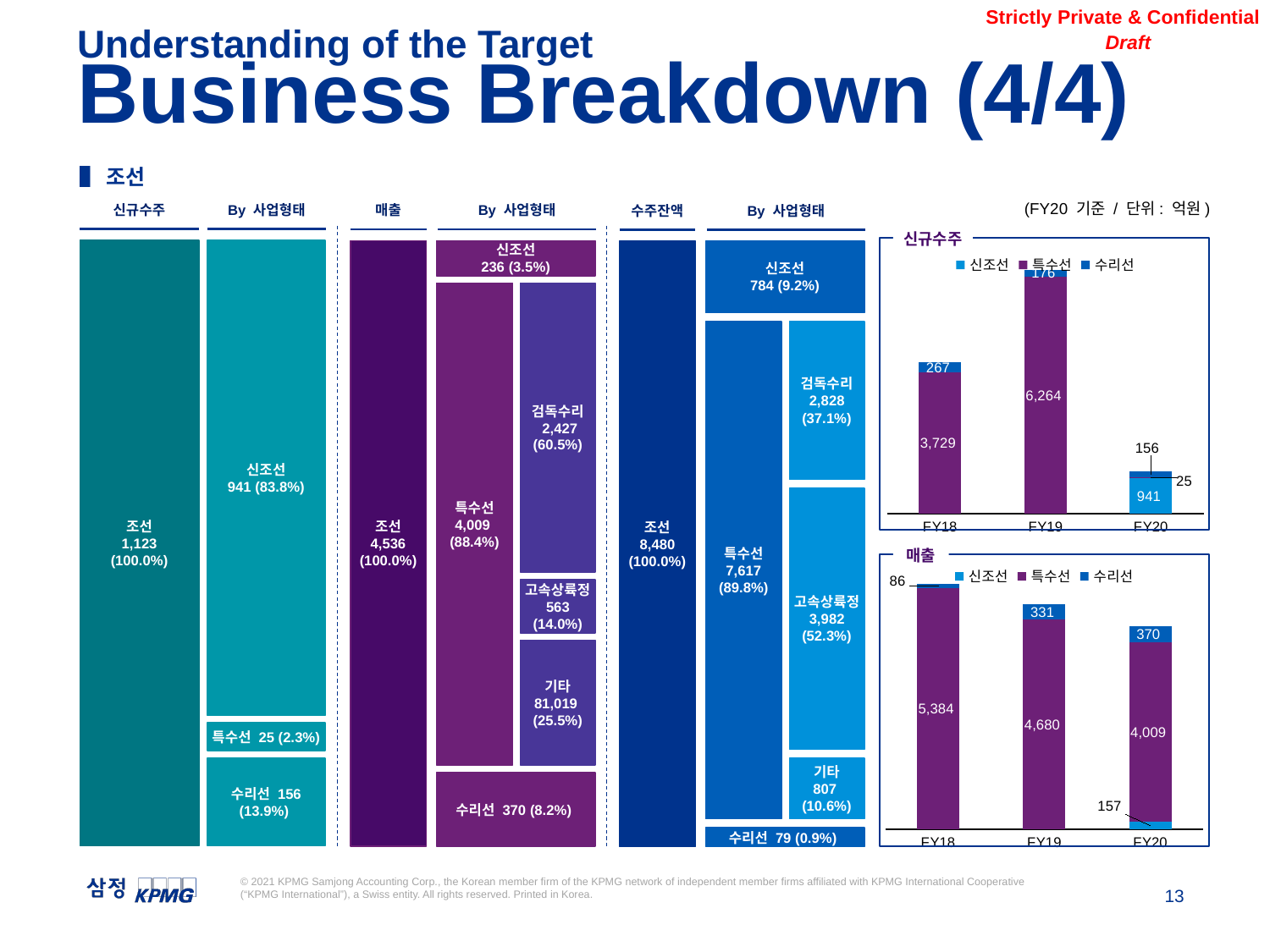

Understanding of the Target
Business Breakdown (4/4)
▌조선
신규수주
By 사업형태
매출
By 사업형태
(FY20 기준 / 단위: 억원)
수주잔액
By 사업형태
신규수주

조선
1,123
(100.0%)
신조선
941 (83.8%)
조선
4,536
(100.0%)
신조선
236 (3.5%)
조선
8,480
(100.0%)
신조선
784 (9.2%)

### Chart

| Category | 신조선 | 특수선 | 수리선 |
|---|---|---|---|
| FY18 | 0.0 | 3729.008 | 267.45 |
| FY19 | 0.0 | 6263.74 | 175.88813869999998 |
| FY20 | 941.42 | 25.425454549999998 | 156.01623737862 |
특수선
4,009
(88.4%)
검독수리
 2,427
(60.5%)
특수선
7,617
(89.8%)
검독수리
2,828
(37.1%)
고속상륙정
3,982
(52.3%)
매출

### Chart

| Category | 신조선 | 특수선 | 수리선 |
|---|---|---|---|
| FY18 | 0.0 | 5384.0 | 86.0 |
| FY19 | 0.0 | 4680.0 | 331.0 |
| FY20 | 157.0 | 4009.0 | 370.0 |
고속상륙정
563
(14.0%)
기타
81,019
(25.5%)
특수선 25 (2.3%)
수리선 156 (13.9%)
기타
807
(10.6%)
수리선 370 (8.2%)
수리선 79 (0.9%)